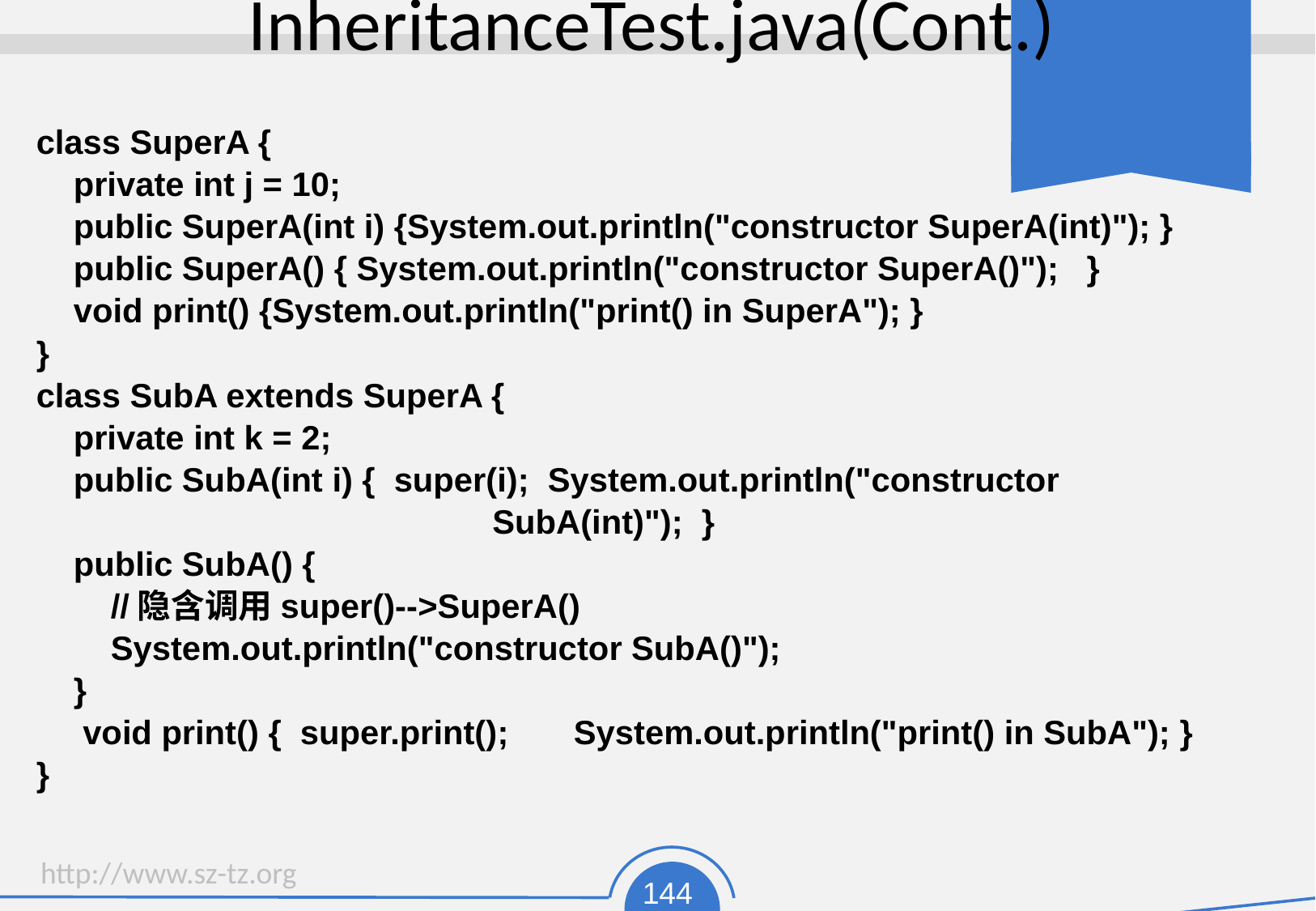

# InheritanceTest.java(Cont.)

class SuperA {
    private int j = 10;
    public SuperA(int i) {System.out.println("constructor SuperA(int)"); }
    public SuperA() { System.out.println("constructor SuperA()");   }
    void print() {System.out.println("print() in SuperA"); }
}
class SubA extends SuperA {
    private int k = 2;
    public SubA(int i) {  super(i);  System.out.println("constructor
                                                 SubA(int)");  }
    public SubA() {
        //隐含调用super()-->SuperA()
        System.out.println("constructor SubA()");
    }
     void print() {  super.print();       System.out.println("print() in SubA"); }
}